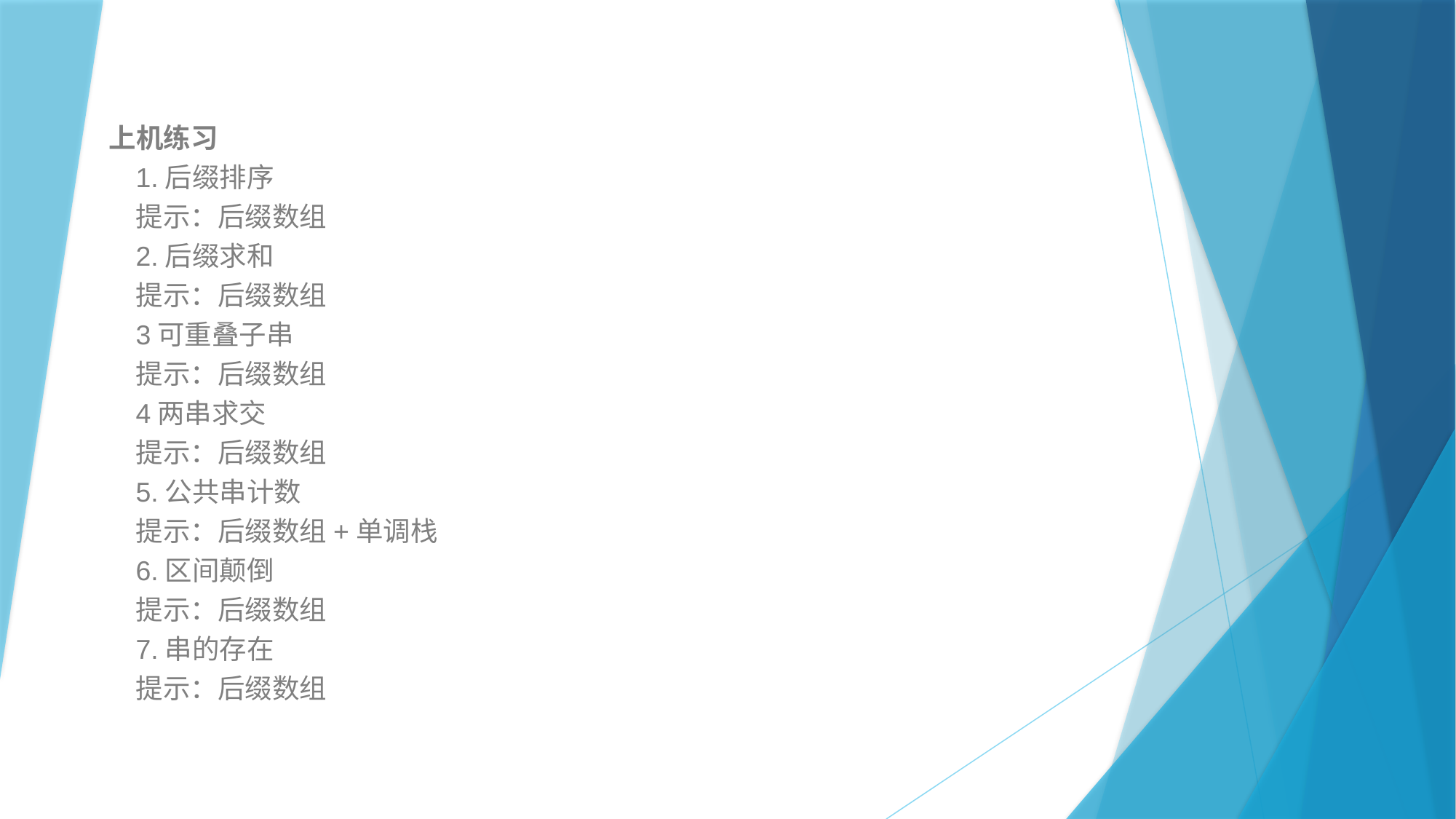

上机练习
1.后缀排序
提示：后缀数组
2.后缀求和
提示：后缀数组
3可重叠子串
提示：后缀数组
4两串求交
提示：后缀数组
5.公共串计数
提示：后缀数组+单调栈
6.区间颠倒
提示：后缀数组
7.串的存在
提示：后缀数组